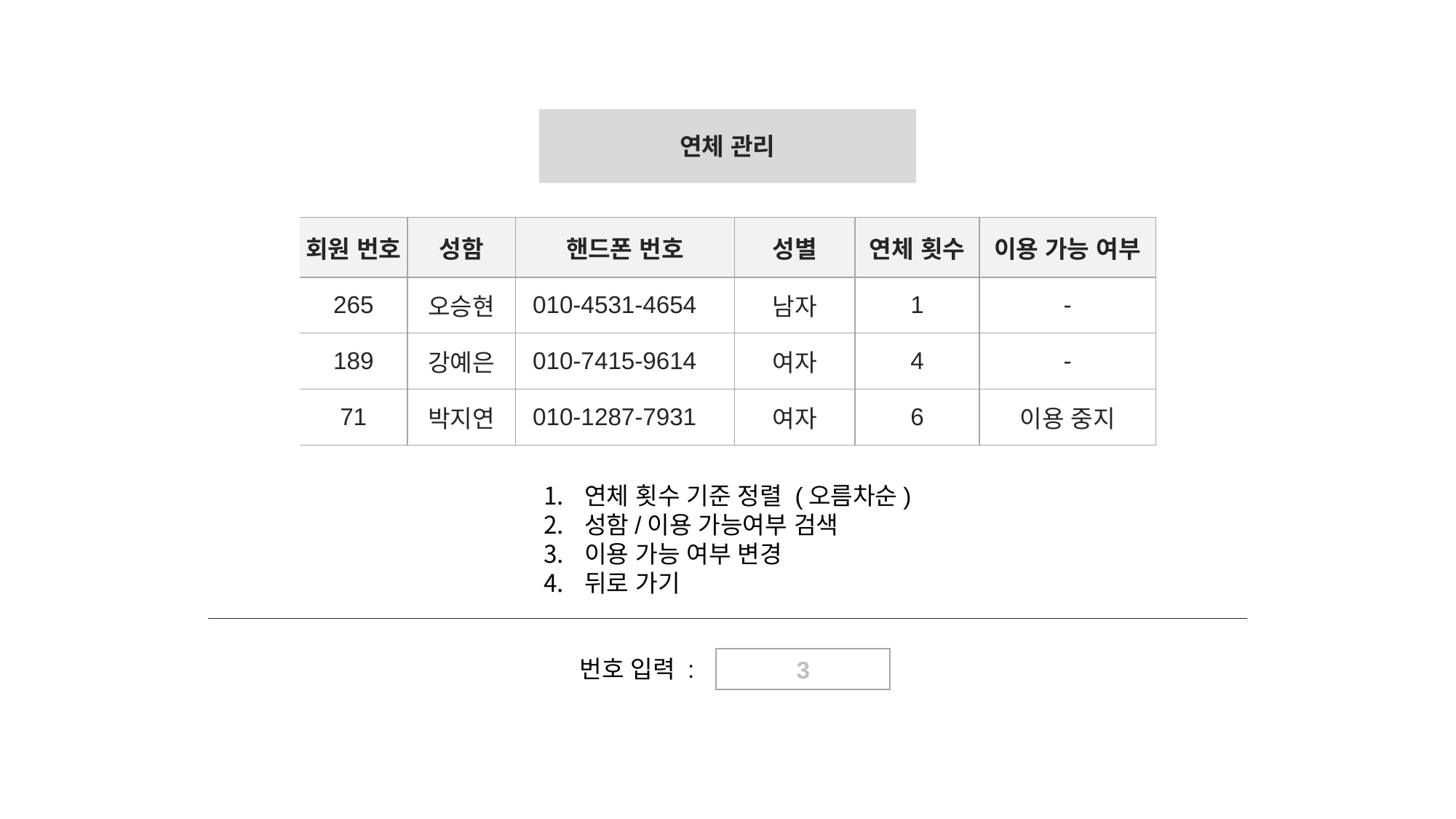

연체 관리
| 회원 번호 | 성함 | 핸드폰 번호 | 성별 | 연체 횟수 | 이용 가능 여부 |
| --- | --- | --- | --- | --- | --- |
| 265 | 오승현 | 010-4531-4654 | 남자 | 1 | - |
| 189 | 강예은 | 010-7415-9614 | 여자 | 4 | - |
| 71 | 박지연 | 010-1287-7931 | 여자 | 6 | 이용 중지 |
연체 횟수 기준 정렬 (오름차순)
성함/이용 가능여부 검색
이용 가능 여부 변경
뒤로 가기
번호 입력 :
3